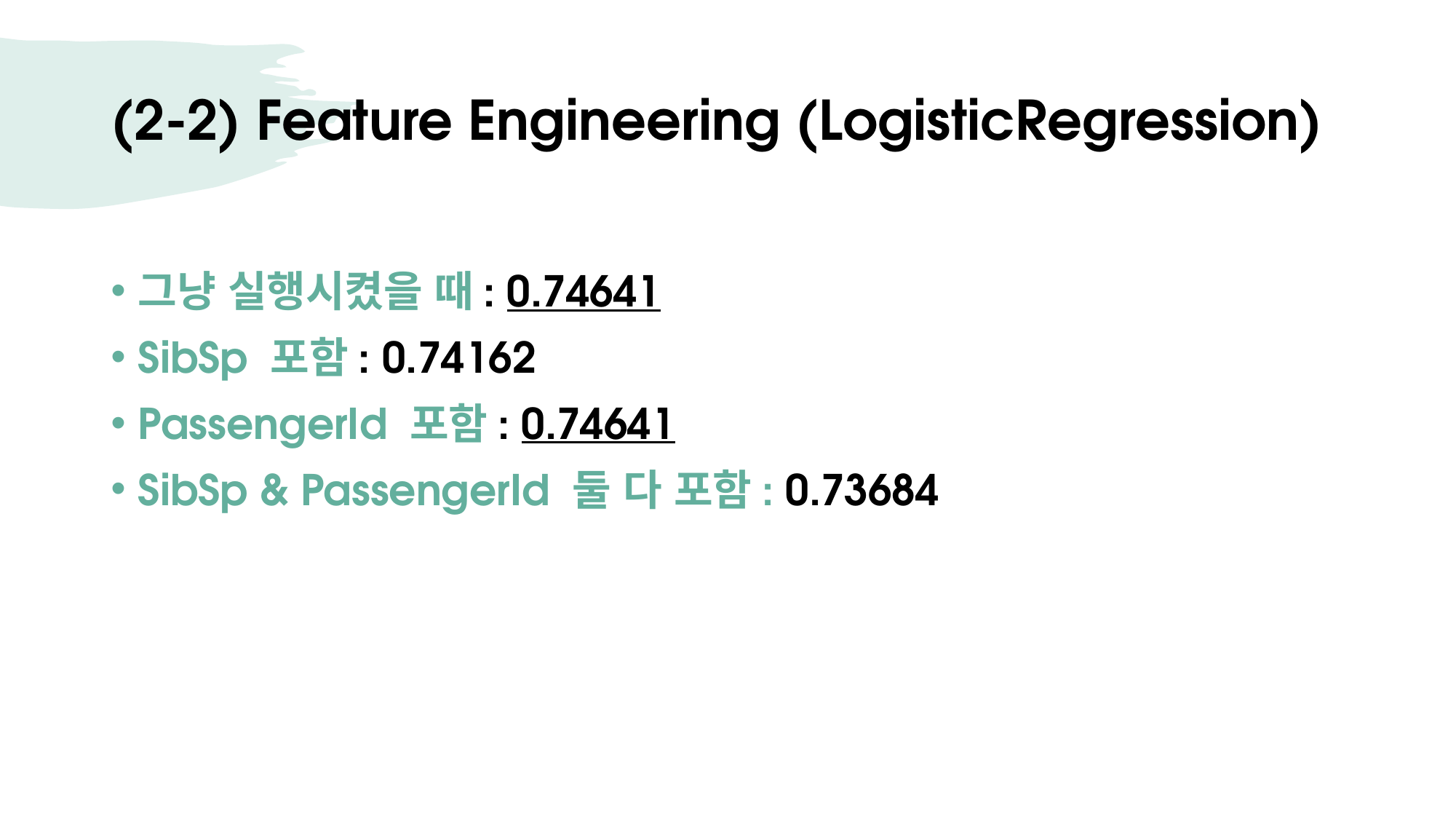

# (2-2) Feature Engineering (LogisticRegression)
그냥 실행시켰을 때: 0.74641
SibSp 포함: 0.74162
PassengerId 포함: 0.74641
SibSp & PassengerId 둘 다 포함: 0.73684